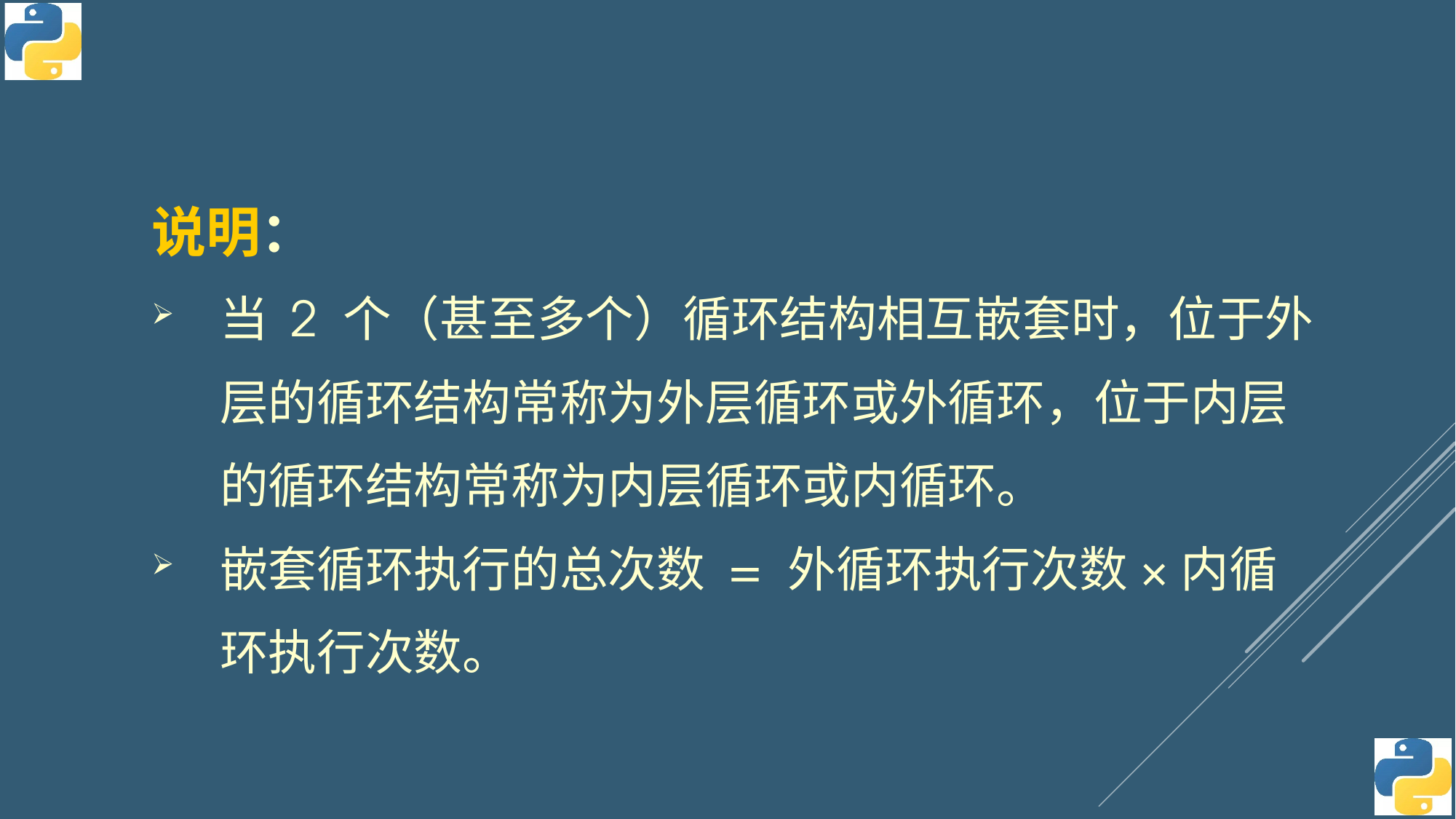

说明：
当 2 个（甚至多个）循环结构相互嵌套时，位于外层的循环结构常称为外层循环或外循环，位于内层的循环结构常称为内层循环或内循环。
嵌套循环执行的总次数 = 外循环执行次数×内循环执行次数。